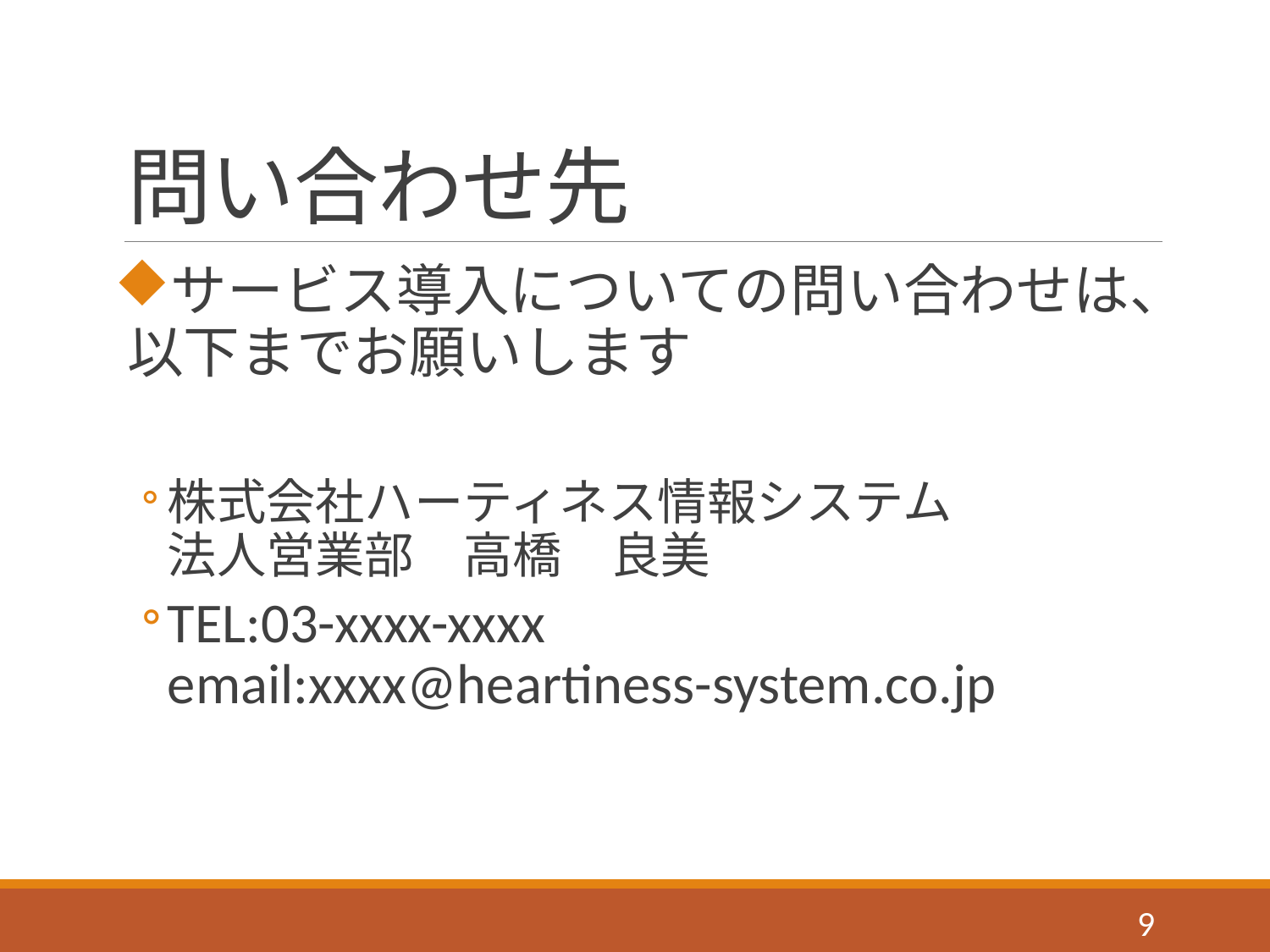

# 問い合わせ先
サービス導入についての問い合わせは、以下までお願いします

株式会社ハーティネス情報システム
法人営業部　高橋　良美
TEL:03-xxxx-xxxx　
email:xxxx@heartiness-system.co.jp
9